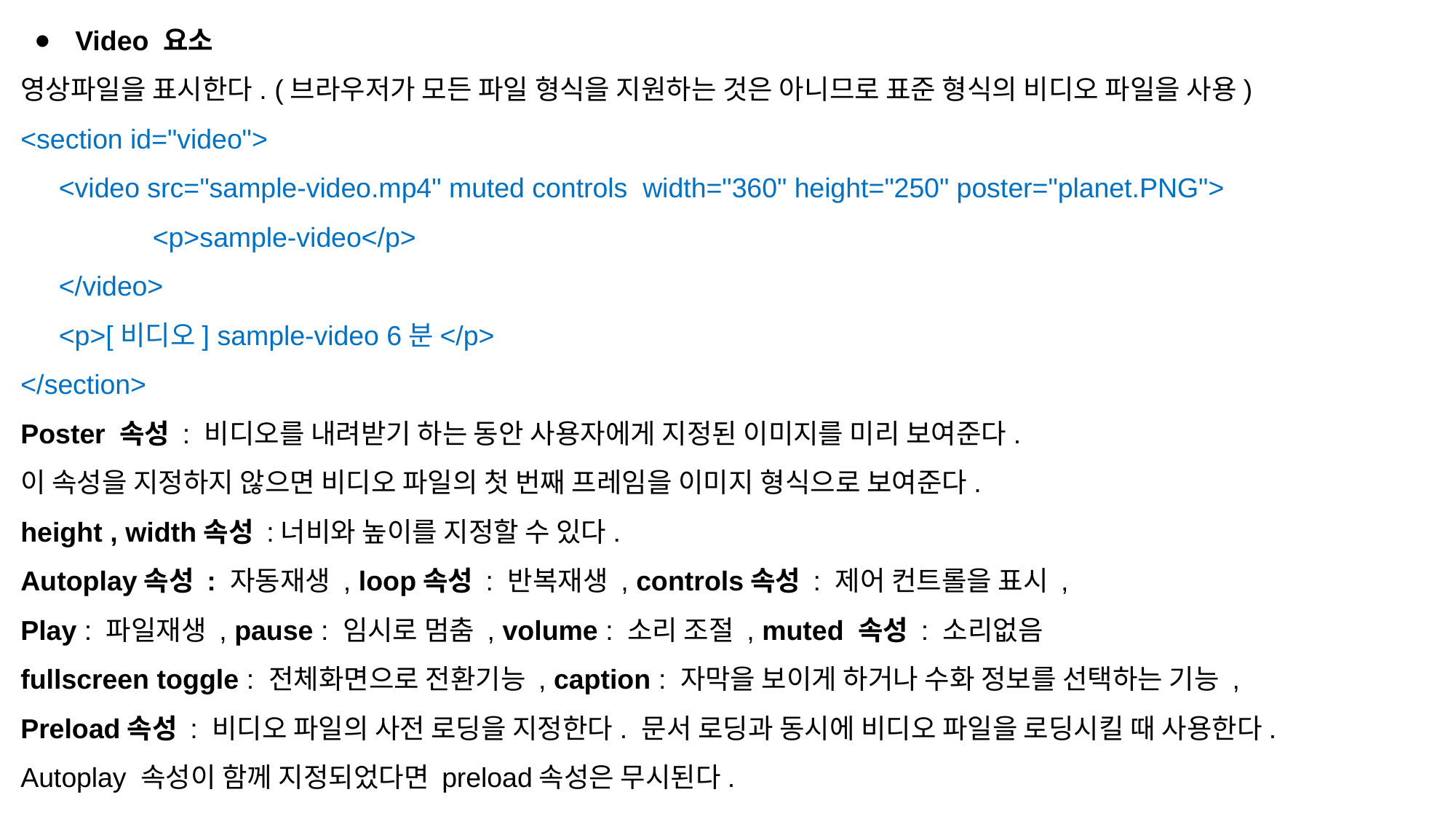

Video 요소
영상파일을 표시한다. (브라우저가 모든 파일 형식을 지원하는 것은 아니므로 표준 형식의 비디오 파일을 사용)
<section id="video">
     <video src="sample-video.mp4" muted controls  width="360" height="250" poster="planet.PNG">
    	   <p>sample-video</p>
     </video>
     <p>[비디오] sample-video 6분</p>
</section>
Poster 속성 : 비디오를 내려받기 하는 동안 사용자에게 지정된 이미지를 미리 보여준다.
이 속성을 지정하지 않으면 비디오 파일의 첫 번째 프레임을 이미지 형식으로 보여준다.
height , width속성 :너비와 높이를 지정할 수 있다.
Autoplay속성 : 자동재생 , loop속성 : 반복재생 , controls속성 : 제어 컨트롤을 표시 ,
Play : 파일재생 , pause : 임시로 멈춤 , volume : 소리 조절 , muted 속성 : 소리없음
fullscreen toggle : 전체화면으로 전환기능 , caption : 자막을 보이게 하거나 수화 정보를 선택하는 기능 ,
Preload속성 : 비디오 파일의 사전 로딩을 지정한다. 문서 로딩과 동시에 비디오 파일을 로딩시킬 때 사용한다.
Autoplay 속성이 함께 지정되었다면 preload속성은 무시된다.